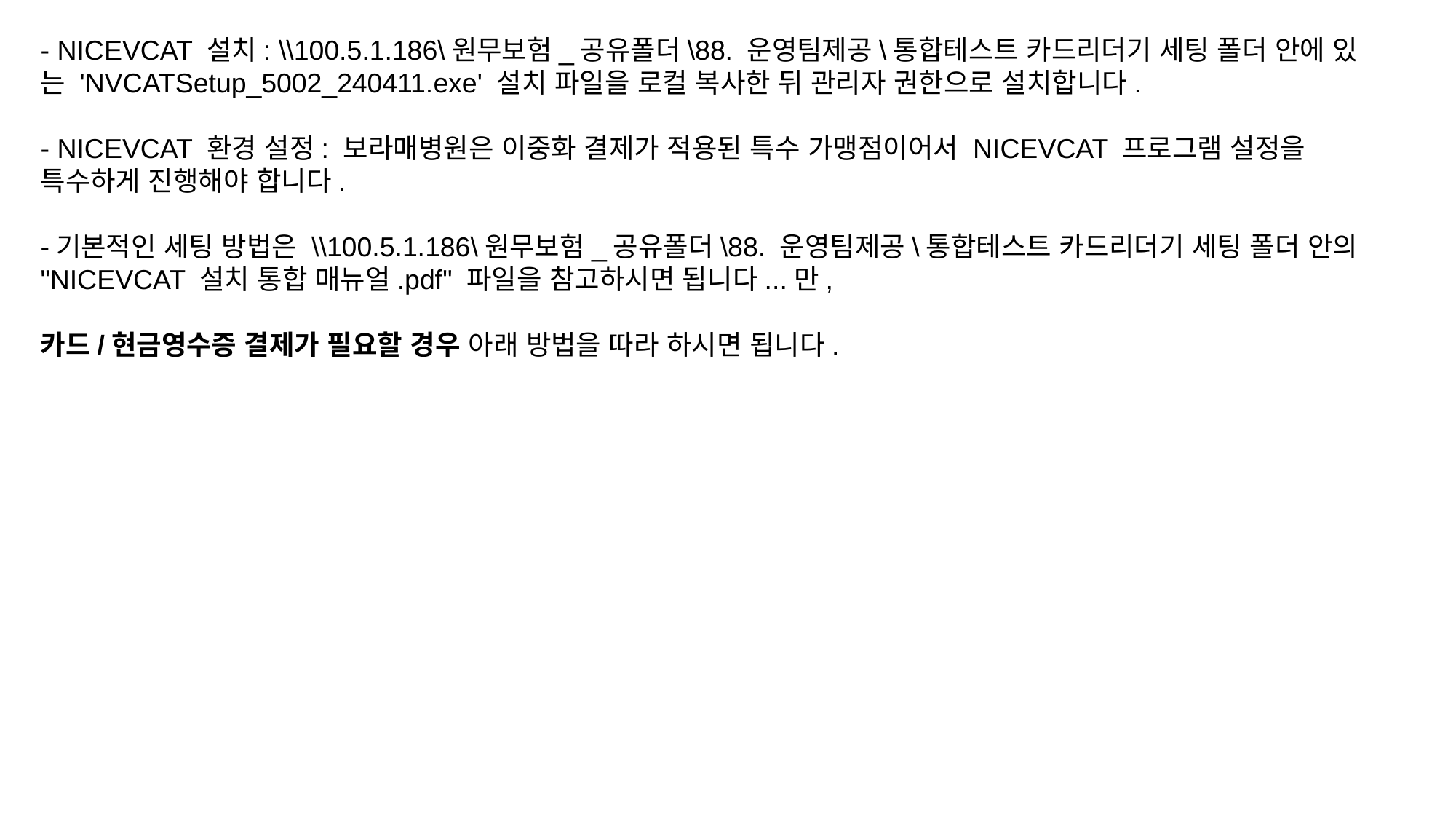

- NICEVCAT 설치: \\100.5.1.186\원무보험_공유폴더\88. 운영팀제공\통합테스트 카드리더기 세팅 폴더 안에 있는 'NVCATSetup_5002_240411.exe' 설치 파일을 로컬 복사한 뒤 관리자 권한으로 설치합니다.

- NICEVCAT 환경 설정: 보라매병원은 이중화 결제가 적용된 특수 가맹점이어서 NICEVCAT 프로그램 설정을 특수하게 진행해야 합니다.

-기본적인 세팅 방법은 \\100.5.1.186\원무보험_공유폴더\88. 운영팀제공\통합테스트 카드리더기 세팅 폴더 안의 "NICEVCAT 설치 통합 매뉴얼.pdf" 파일을 참고하시면 됩니다...만,

카드/현금영수증 결제가 필요할 경우 아래 방법을 따라 하시면 됩니다.